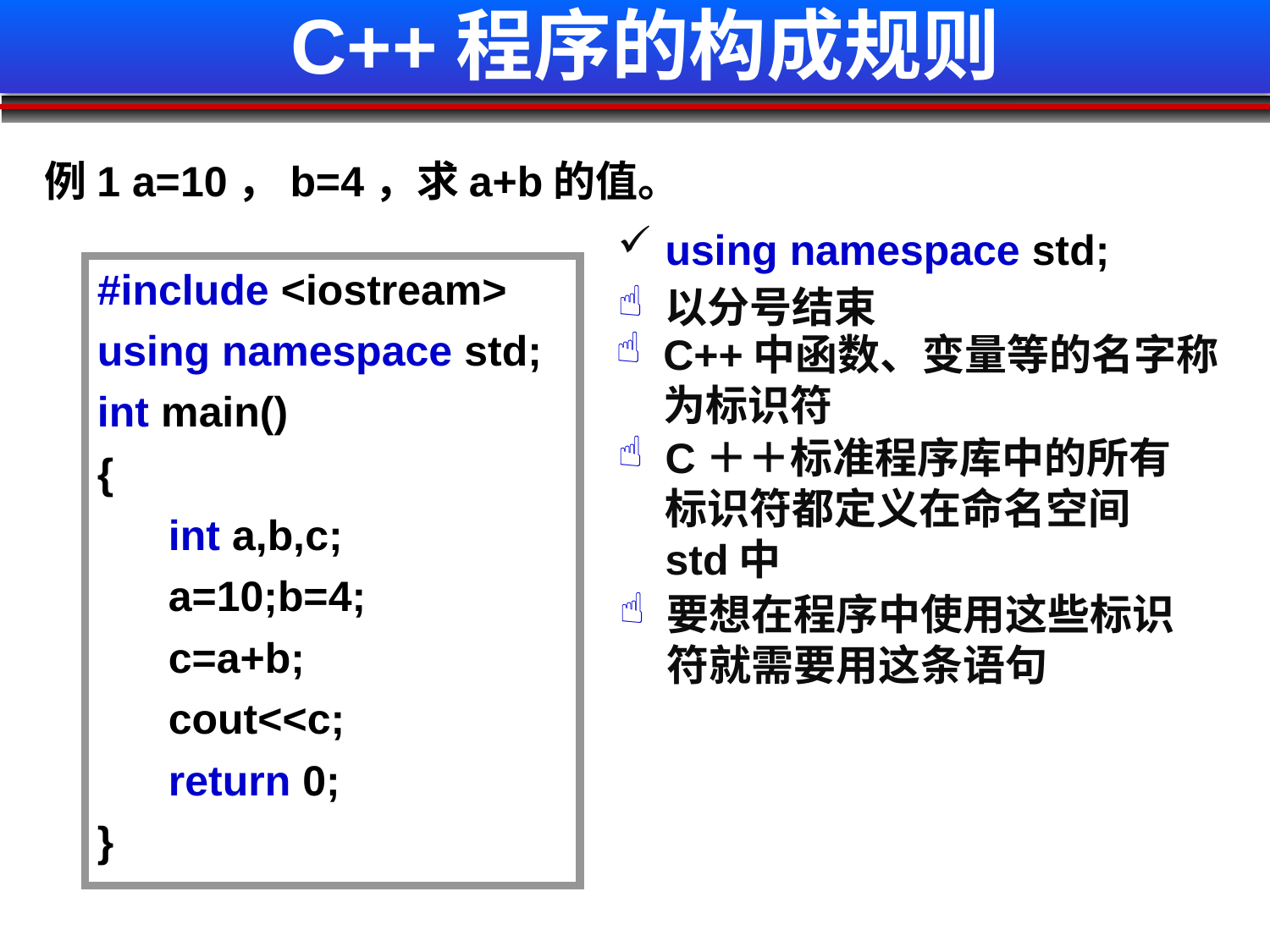

# C++程序的构成规则

例1 a=10，b=4，求a+b的值。
using namespace std;
#include <iostream>
using namespace std;
int main()
{
      int a,b,c;
      a=10;b=4;
      c=a+b;
      cout<<c;
      return 0;
}
以分号结束
C++中函数、变量等的名字称为标识符
C＋＋标准程序库中的所有标识符都定义在命名空间std中
要想在程序中使用这些标识符就需要用这条语句